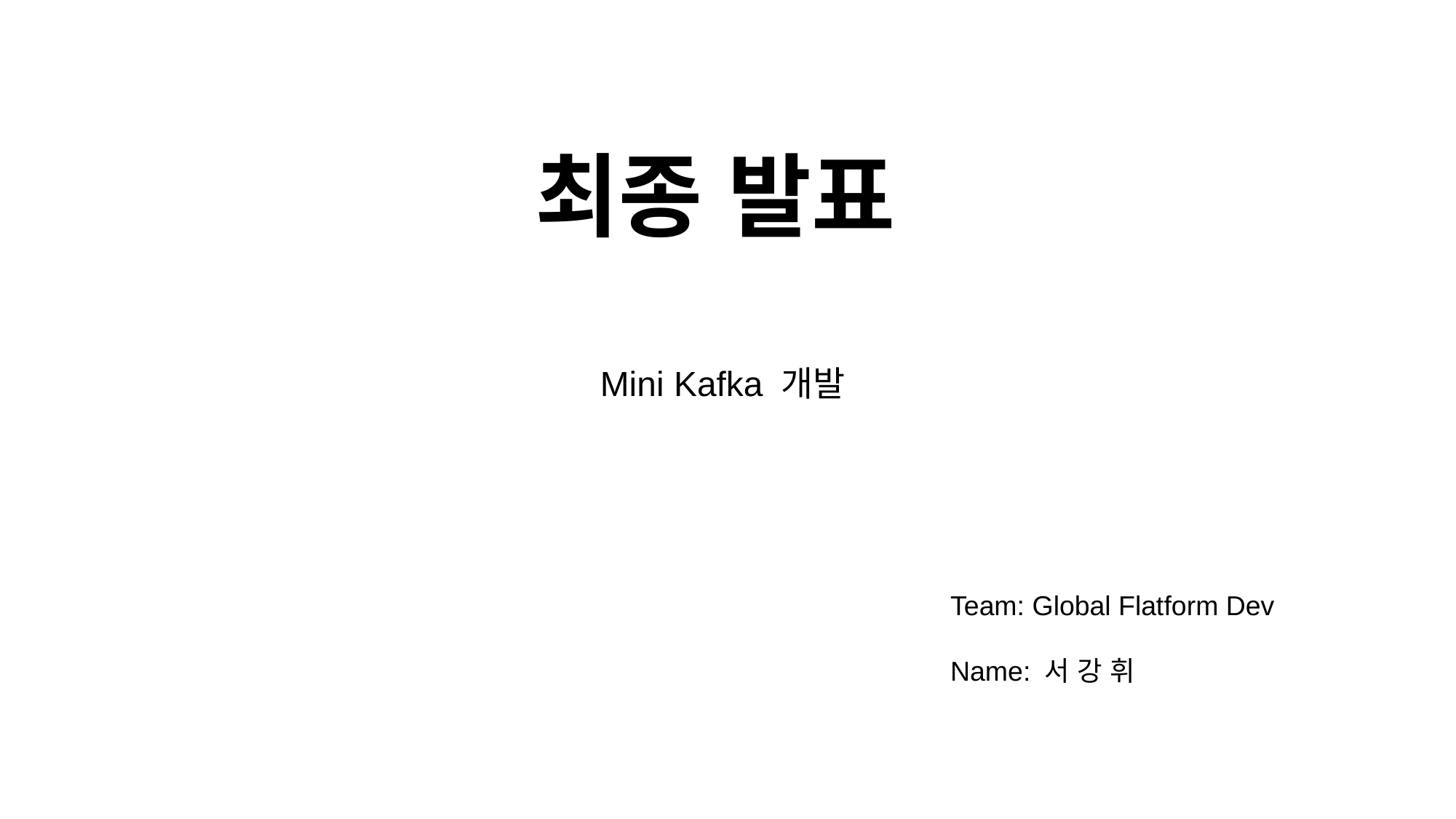

# 최종 발표
Mini Kafka 개발
Team: Global Flatform Dev

Name: 서 강 휘